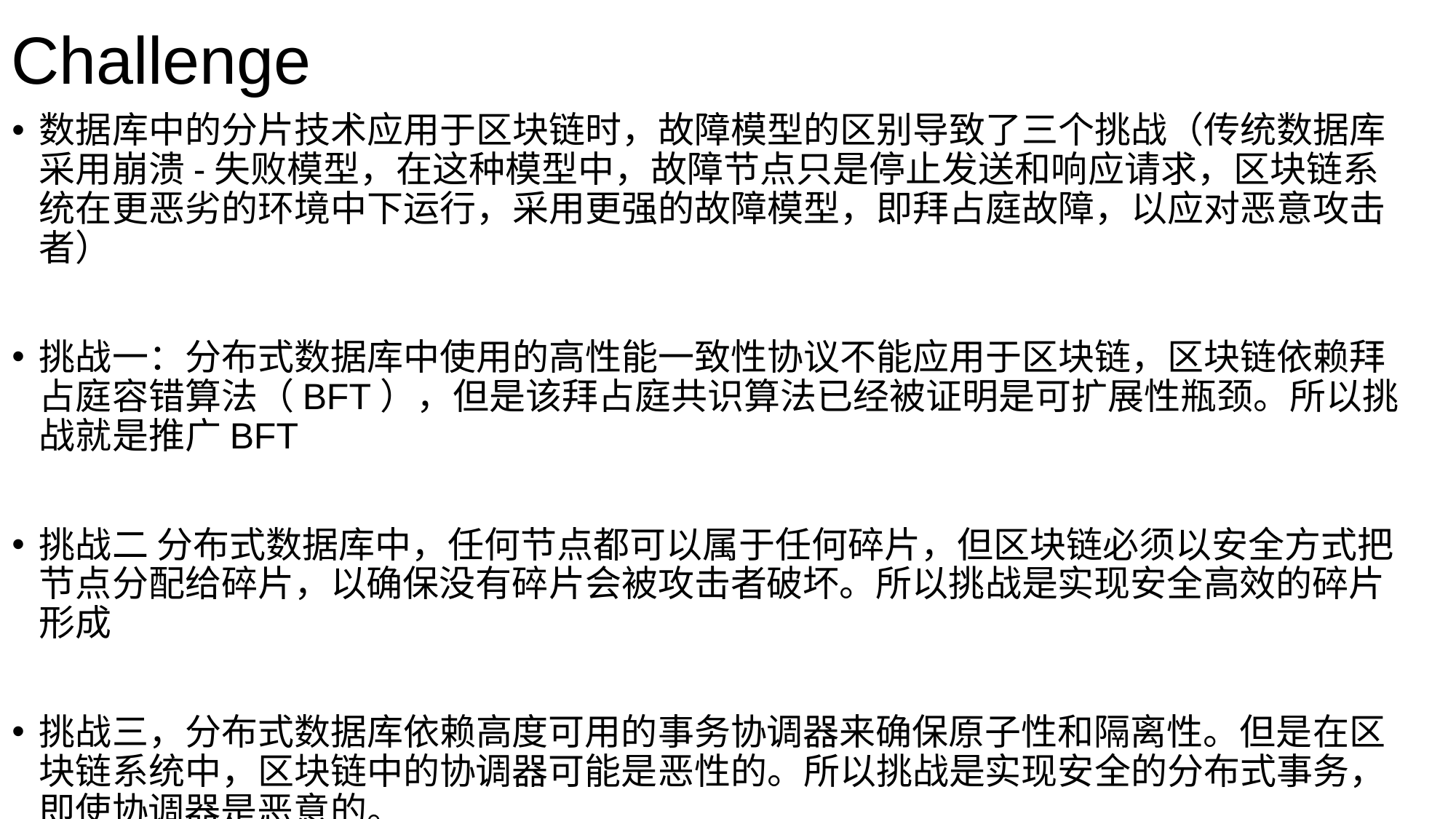

# Challenge
数据库中的分片技术应用于区块链时，故障模型的区别导致了三个挑战（传统数据库采用崩溃-失败模型，在这种模型中，故障节点只是停止发送和响应请求，区块链系统在更恶劣的环境中下运行，采用更强的故障模型，即拜占庭故障，以应对恶意攻击者）

挑战一：分布式数据库中使用的高性能一致性协议不能应用于区块链，区块链依赖拜占庭容错算法（BFT），但是该拜占庭共识算法已经被证明是可扩展性瓶颈。所以挑战就是推广BFT

挑战二 分布式数据库中，任何节点都可以属于任何碎片，但区块链必须以安全方式把节点分配给碎片，以确保没有碎片会被攻击者破坏。所以挑战是实现安全高效的碎片形成

挑战三，分布式数据库依赖高度可用的事务协调器来确保原子性和隔离性。但是在区块链系统中，区块链中的协调器可能是恶性的。所以挑战是实现安全的分布式事务，即使协调器是恶意的。